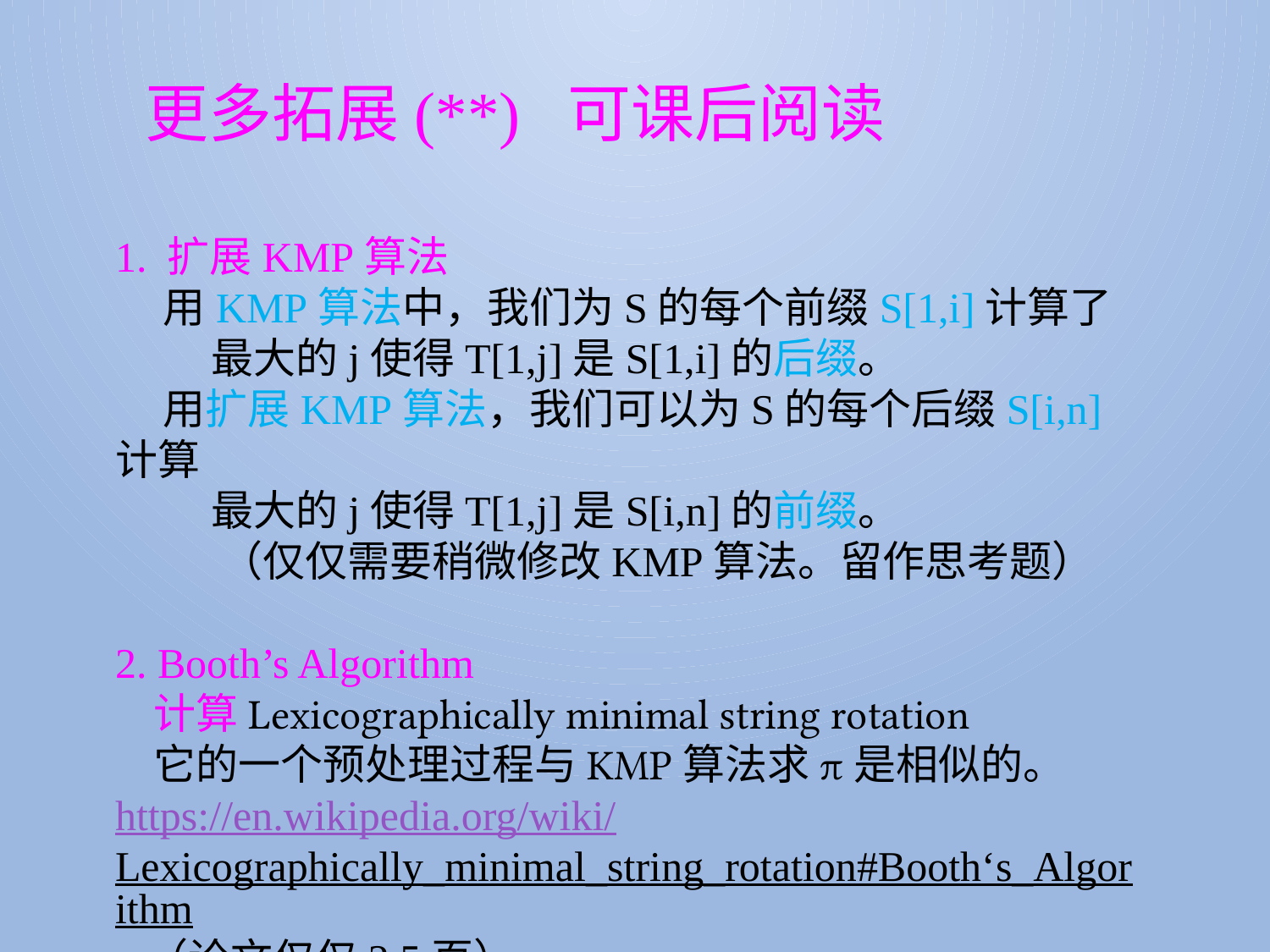

更多拓展(**)  可课后阅读
1. 扩展KMP算法
    用KMP算法中，我们为S的每个前缀S[1,i]计算了
         最大的j使得T[1,j]是S[1,i]的后缀。
    用扩展KMP算法，我们可以为S的每个后缀S[i,n]计算
         最大的j使得T[1,j]是S[i,n]的前缀。
          （仅仅需要稍微修改KMP算法。留作思考题）

2. Booth’s Algorithm
   计算Lexicographically minimal string rotation
   它的一个预处理过程与KMP算法求π是相似的。
https://en.wikipedia.org/wiki/Lexicographically_minimal_string_rotation#Booth‘s_Algorithm  （论文仅仅2.5页）